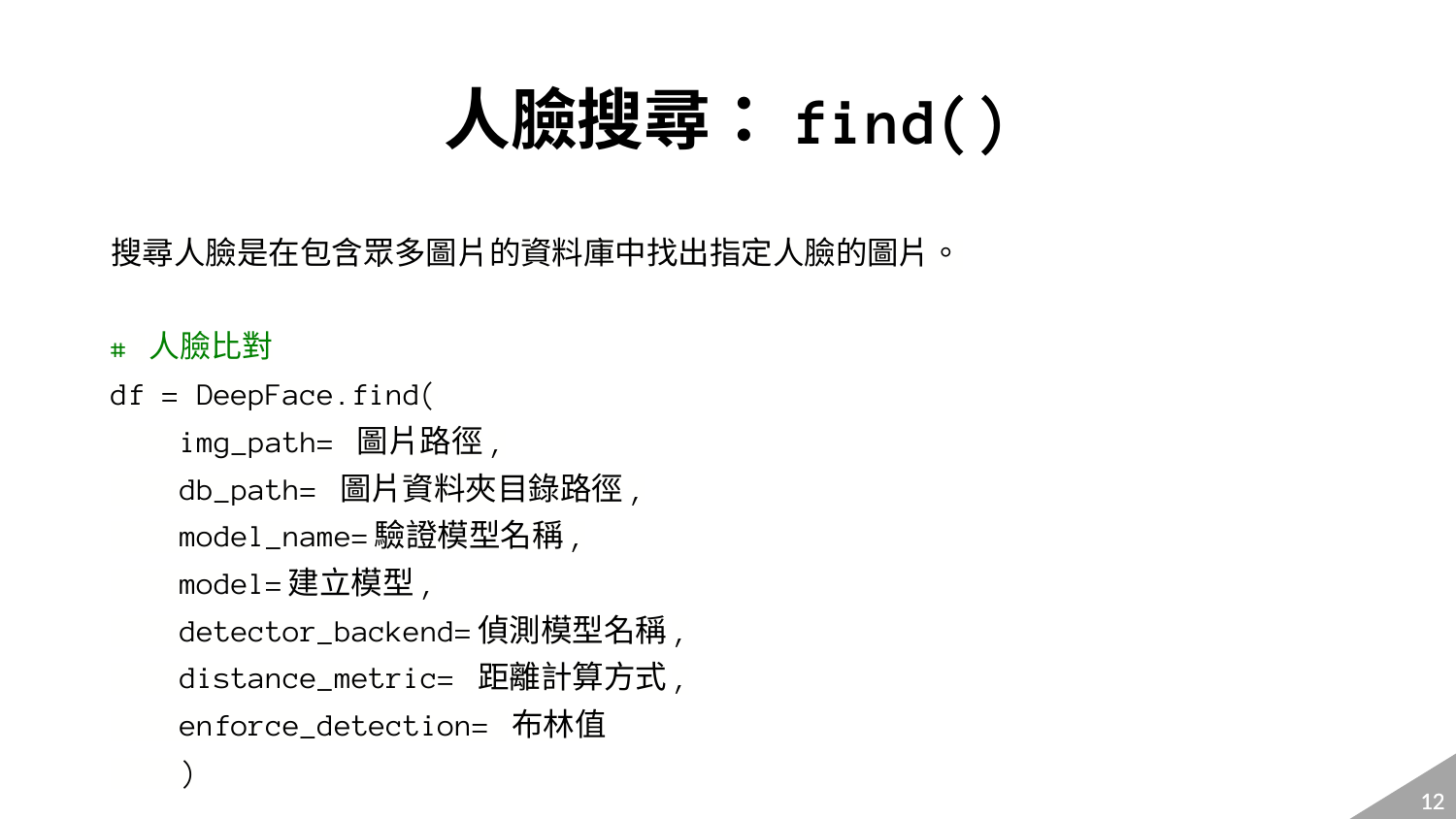

# 人臉搜尋：find()
搜尋人臉是在包含眾多圖片的資料庫中找出指定人臉的圖片。

# 人臉比對
df = DeepFace.find(
    img_path= 圖片路徑,
    db_path= 圖片資料夾目錄路徑,
    model_name=驗證模型名稱,
    model=建立模型,
    detector_backend=偵測模型名稱,
    distance_metric= 距離計算方式,
    enforce_detection= 布林值
    )
12
12